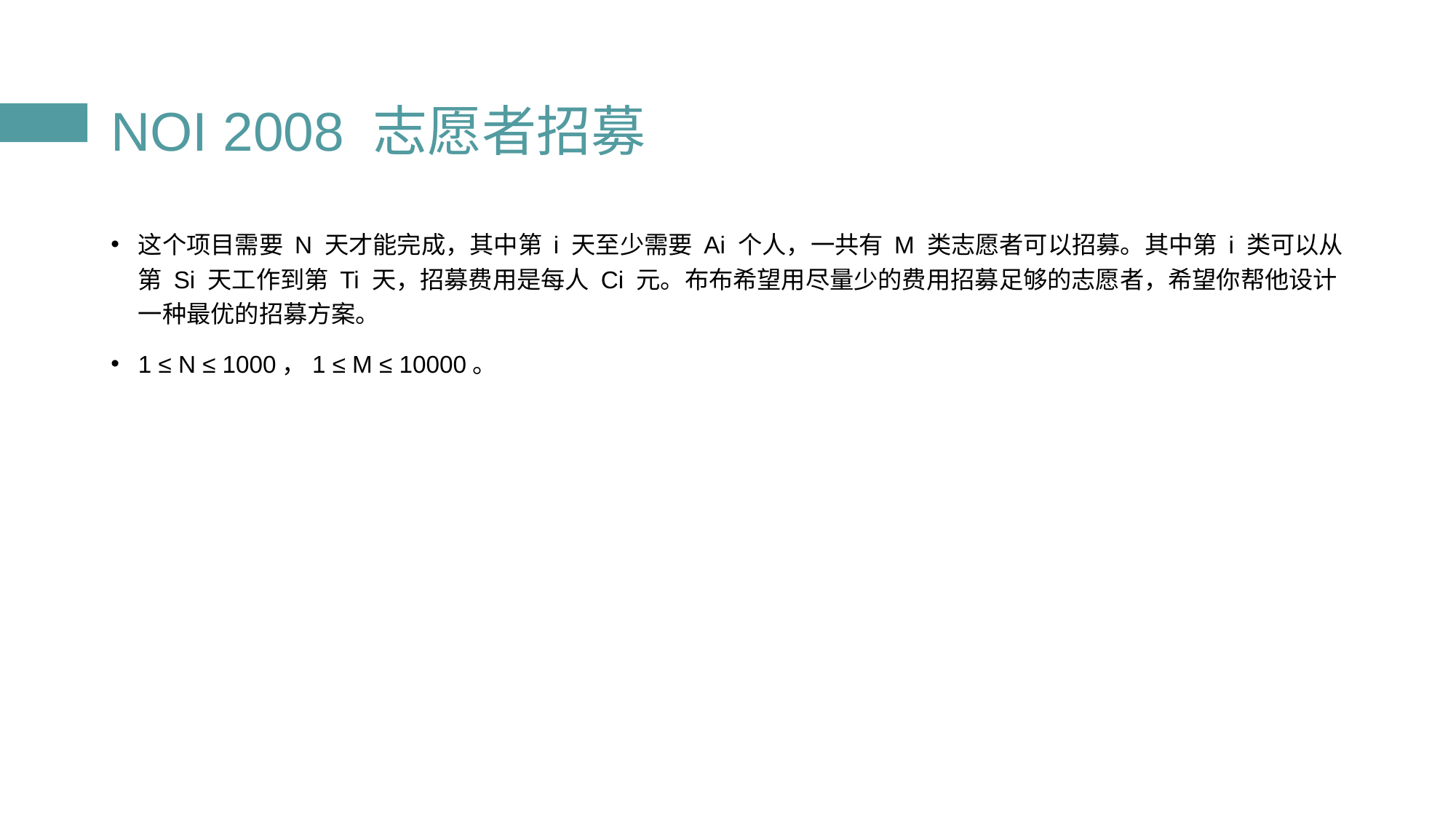

# NOI 2008 志愿者招募
这个项目需要 N 天才能完成，其中第 i 天至少需要 Ai 个人，一共有 M 类志愿者可以招募。其中第 i 类可以从第 Si 天工作到第 Ti 天，招募费用是每人 Ci 元。布布希望用尽量少的费用招募足够的志愿者，希望你帮他设计一种最优的招募方案。
1 ≤ N ≤ 1000，1 ≤ M ≤ 10000。